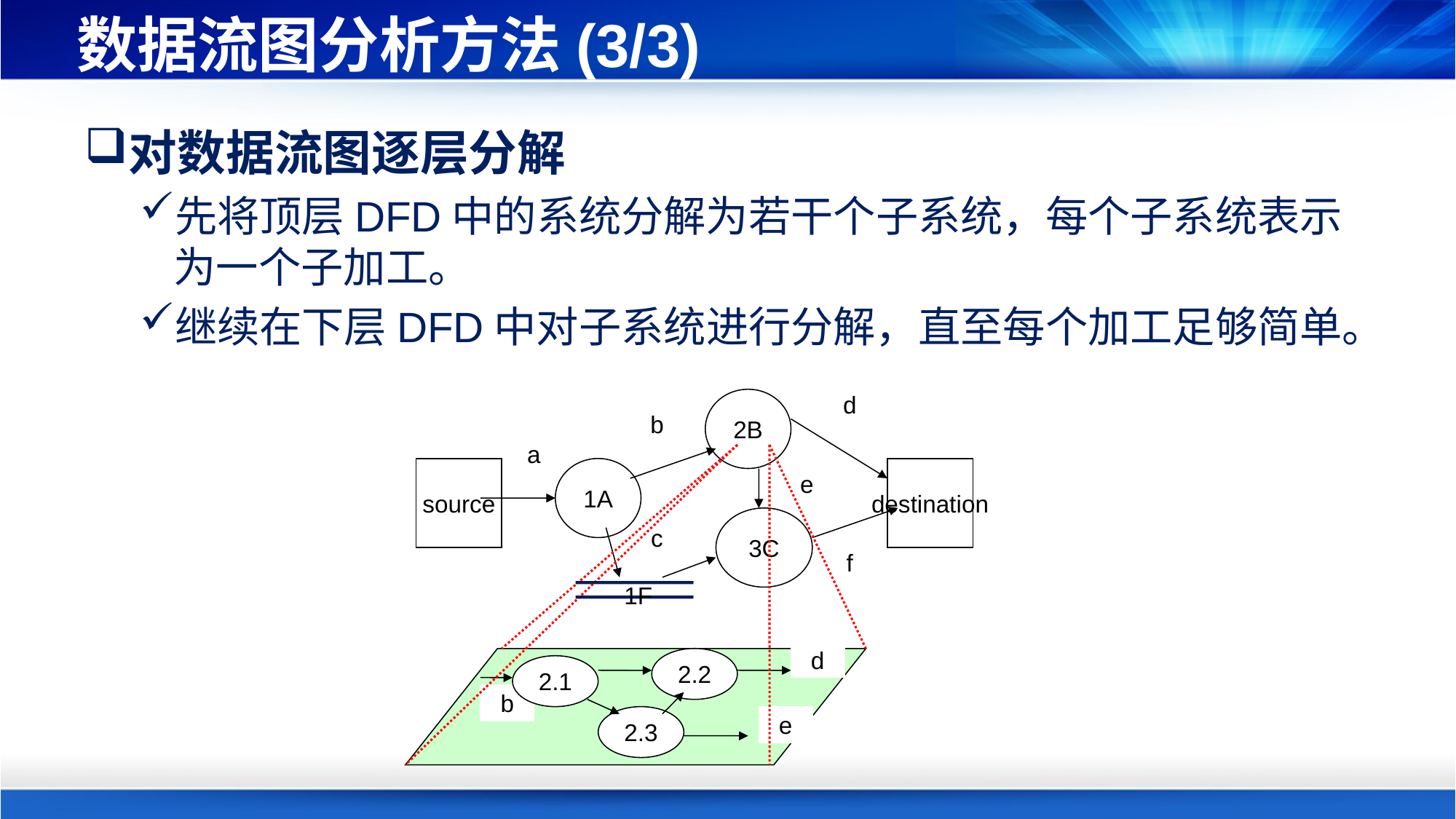

# 数据流图分析方法(3/3)
对数据流图逐层分解
先将顶层DFD中的系统分解为若干个子系统，每个子系统表示为一个子加工。
继续在下层DFD中对子系统进行分解，直至每个加工足够简单。
d
2B
b

a

source
1A
e
destination

3C

c

f

1F

d

2.2
2.1

b

2.3
e